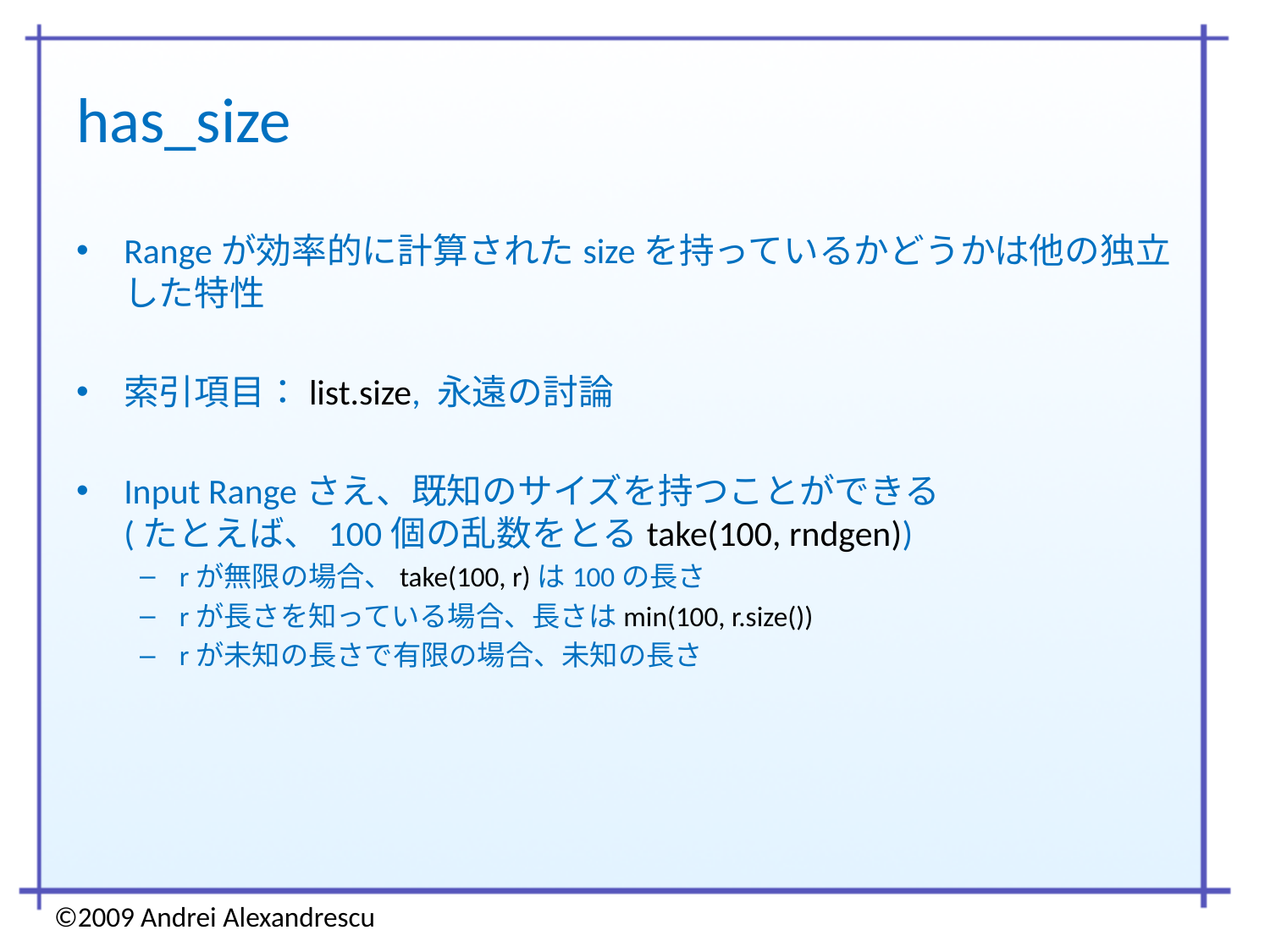

# has_size
Rangeが効率的に計算されたsizeを持っているかどうかは他の独立した特性

索引項目：list.size, 永遠の討論

Input Rangeさえ、既知のサイズを持つことができる
(たとえば、100個の乱数をとるtake(100, rndgen))
rが無限の場合、take(100, r)は100の長さ
rが長さを知っている場合、長さはmin(100, r.size())
rが未知の長さで有限の場合、未知の長さ
©2009 Andrei Alexandrescu